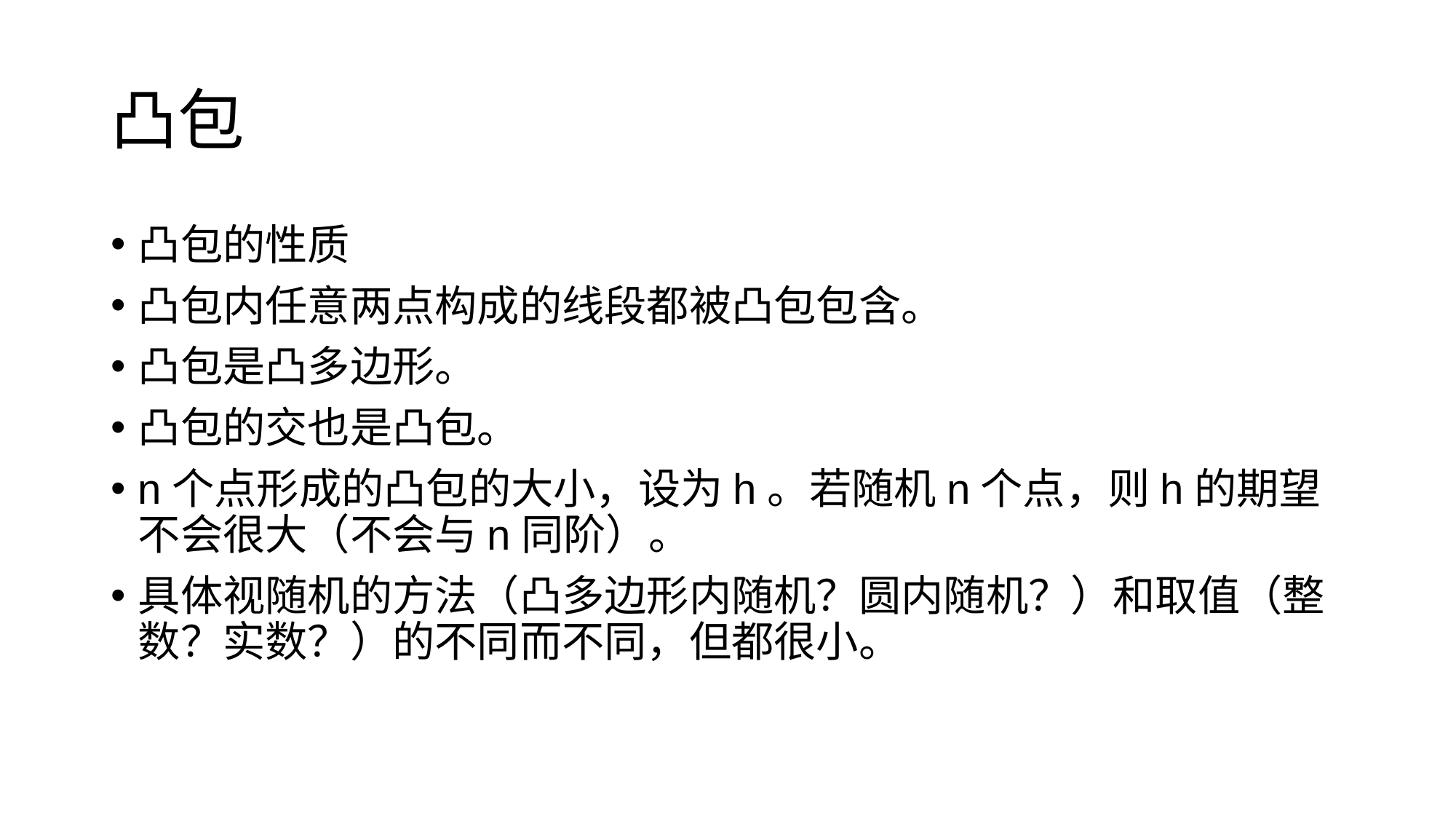

# 凸包
凸包的性质
凸包内任意两点构成的线段都被凸包包含。
凸包是凸多边形。
凸包的交也是凸包。
n个点形成的凸包的大小，设为h。若随机n个点，则h的期望不会很大（不会与n同阶）。
具体视随机的方法（凸多边形内随机？圆内随机？）和取值（整数？实数？）的不同而不同，但都很小。